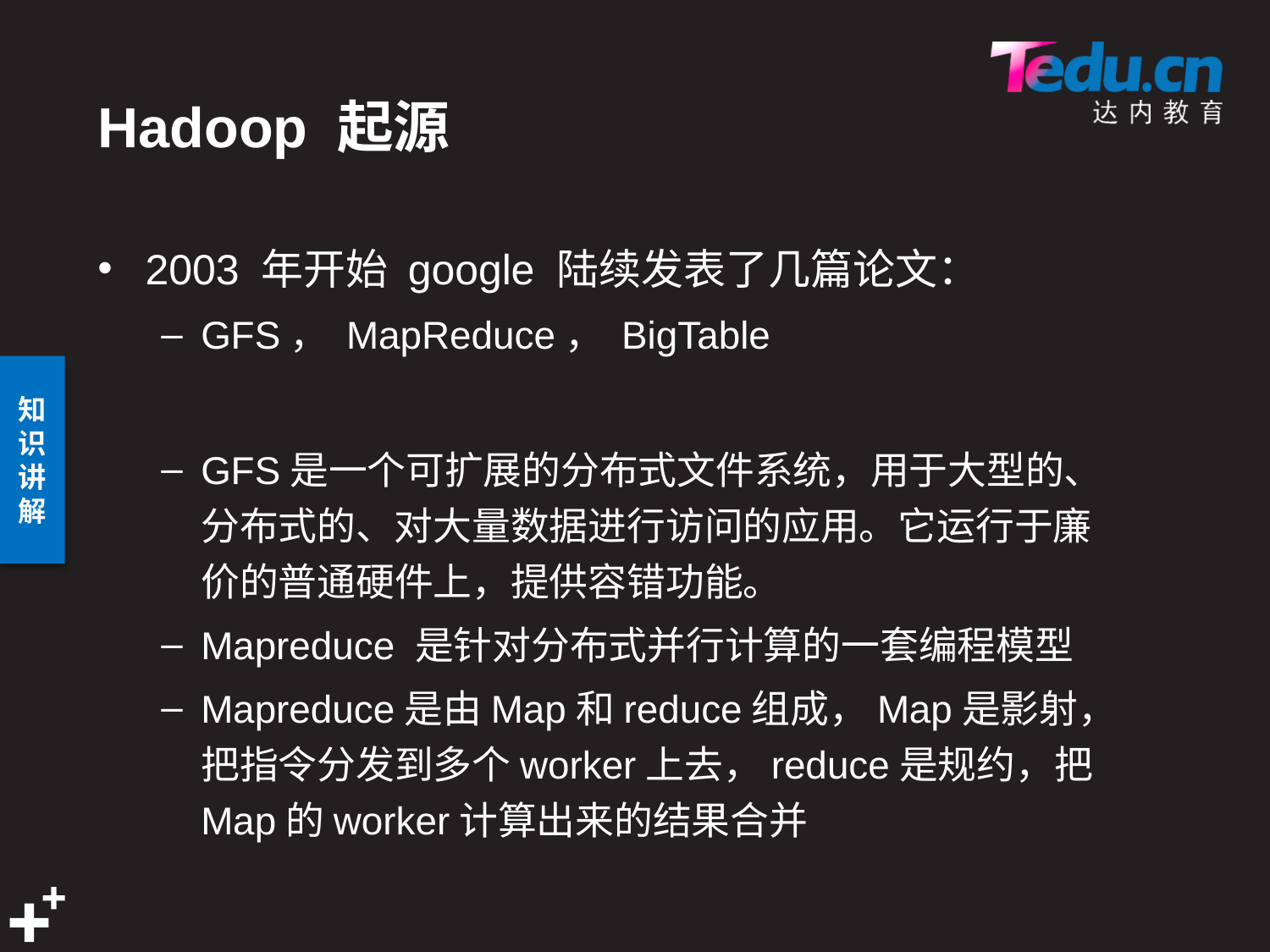

# Hadoop 起源
2003 年开始 google 陆续发表了几篇论文：
GFS， MapReduce， BigTable

GFS是一个可扩展的分布式文件系统，用于大型的、分布式的、对大量数据进行访问的应用。它运行于廉价的普通硬件上，提供容错功能。
Mapreduce 是针对分布式并行计算的一套编程模型
Mapreduce是由Map和reduce组成，Map是影射，把指令分发到多个worker上去，reduce是规约，把Map的worker计算出来的结果合并